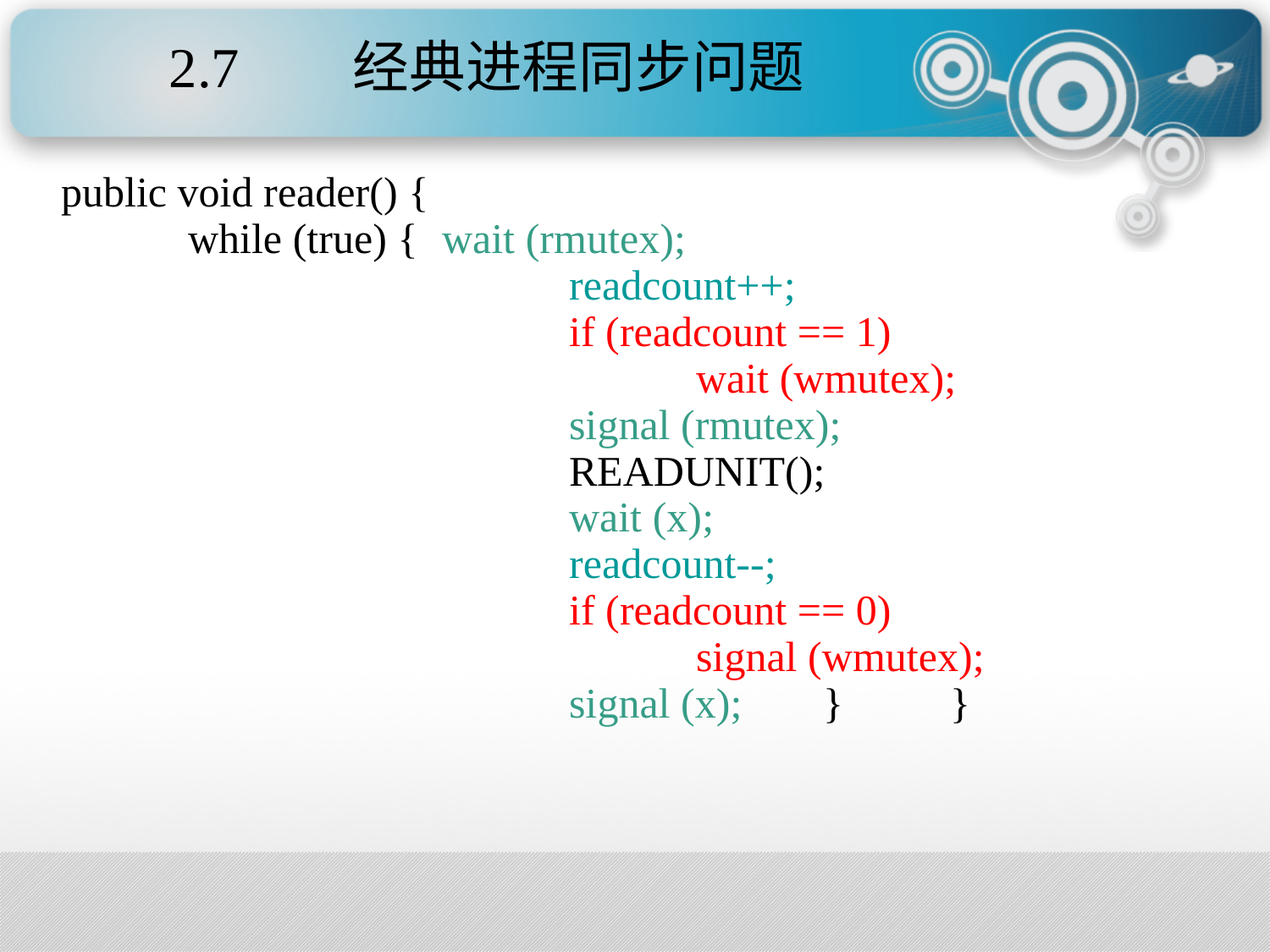

2.7       经典进程同步问题
public void reader() {
	while (true) {	wait (rmutex);
				readcount++;
				if (readcount == 1)
					wait (wmutex);
				signal (rmutex);
				READUNIT();
				wait (x);
				readcount--;
				if (readcount == 0)
					signal (wmutex);
				signal (x);	}	}